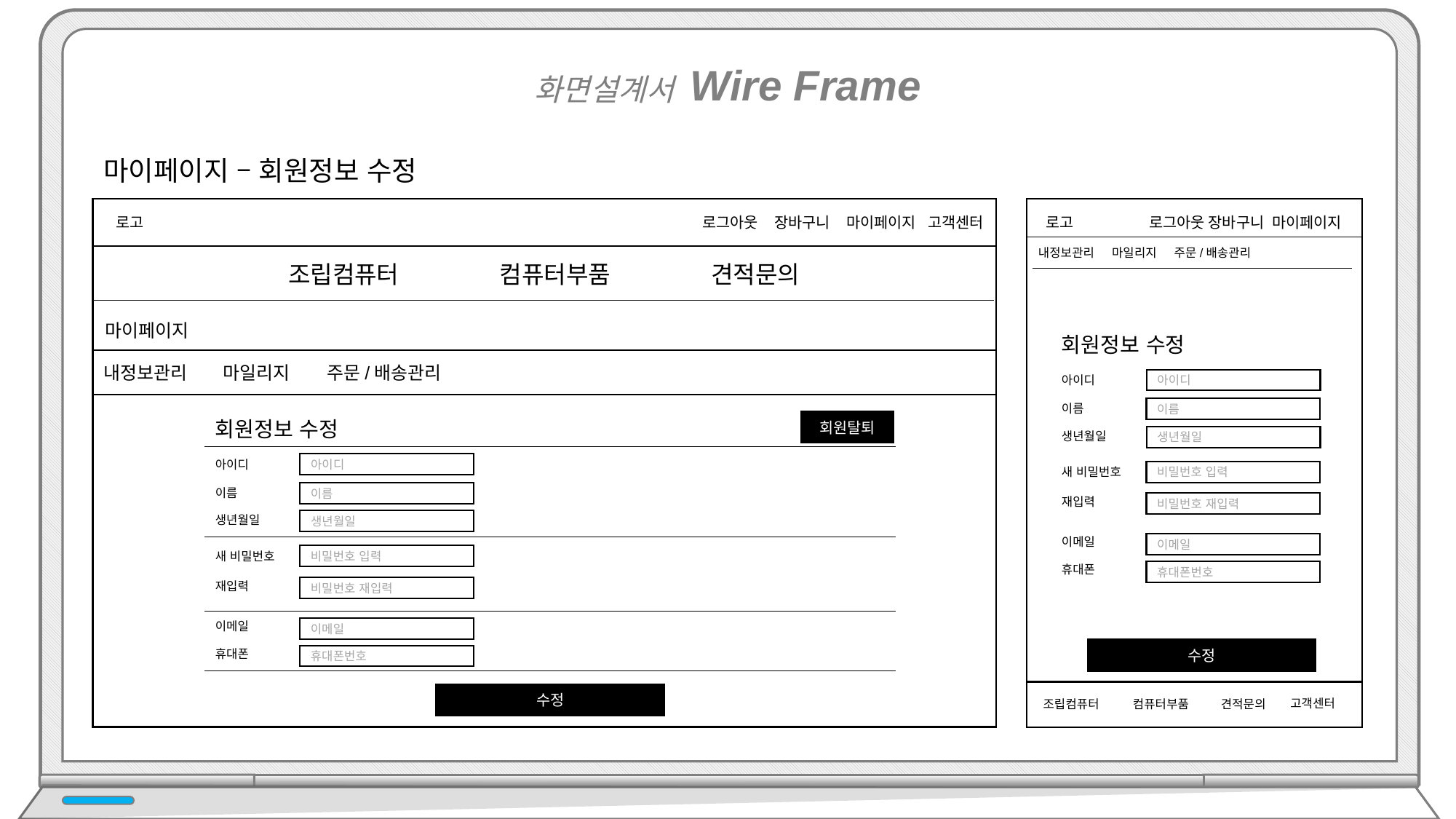

화면설계서 Wire Frame
마이페이지 – 회원정보 수정

로그아웃    장바구니    마이페이지   고객센터
로고
로그아웃 장바구니  마이페이지
로고
내정보관리     마일리지     주문/배송관리
조립컴퓨터               컴퓨터부품               견적문의
마이페이지
회원정보 수정
내정보관리	  마일리지	 주문/배송관리
아이디
아이디
이름
이름
회원정보 수정
회원탈퇴
생년월일
생년월일
아이디
아이디
새 비밀번호
비밀번호 입력
이름
이름
재입력
비밀번호 재입력
생년월일
생년월일
이메일
이메일
새 비밀번호
비밀번호 입력
휴대폰
휴대폰번호
재입력
비밀번호 재입력
이메일
이메일
수정
휴대폰
휴대폰번호

수정
고객센터
견적문의
조립컴퓨터
컴퓨터부품